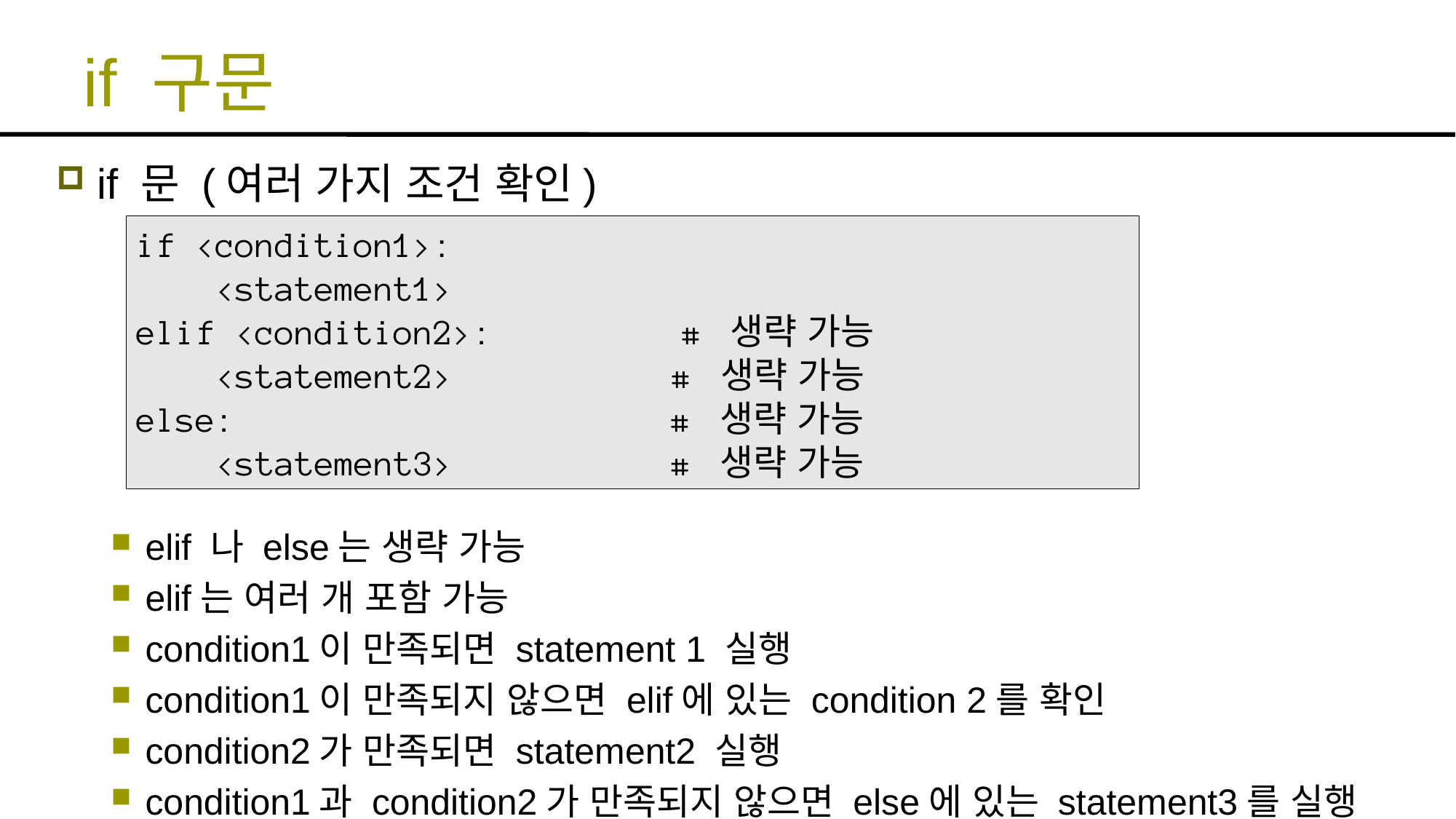

# if 구문
if 문 (여러 가지 조건 확인)

elif 나 else는 생략 가능
elif는 여러 개 포함 가능
condition1이 만족되면 statement 1 실행
condition1이 만족되지 않으면 elif에 있는 condition 2를 확인
condition2가 만족되면 statement2 실행
condition1과 condition2가 만족되지 않으면 else에 있는 statement3를 실행
if <condition1>:
    <statement1>
elif <condition2>:		# 생략 가능
    <statement2>		     # 생략 가능
else:                      # 생략 가능
    <statement3>           # 생략 가능